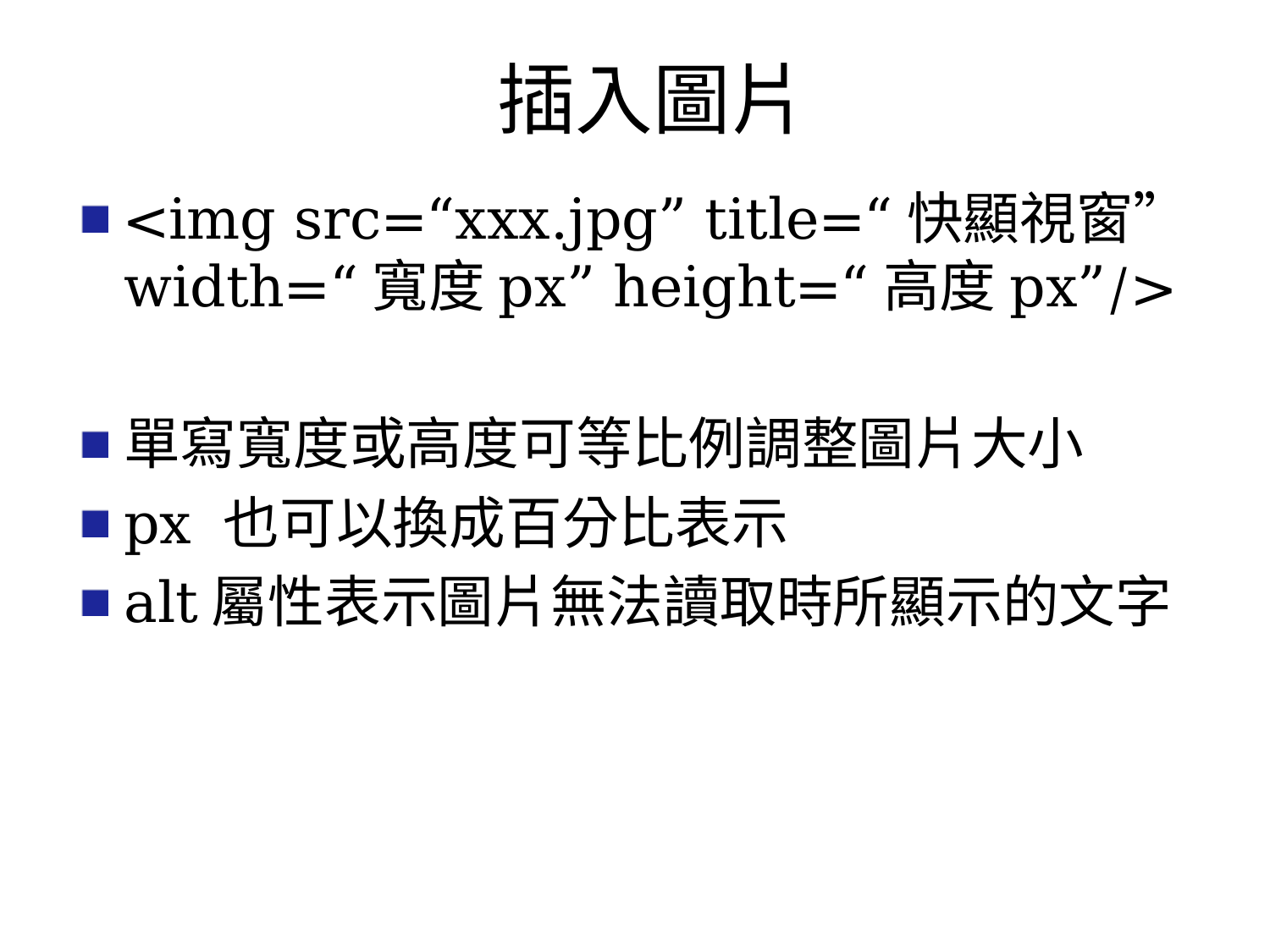

# 插入圖片
<img src=“xxx.jpg” title=“快顯視窗” width=“寬度px” height=“高度px”/>

單寫寬度或高度可等比例調整圖片大小
px 也可以換成百分比表示
alt屬性表示圖片無法讀取時所顯示的文字